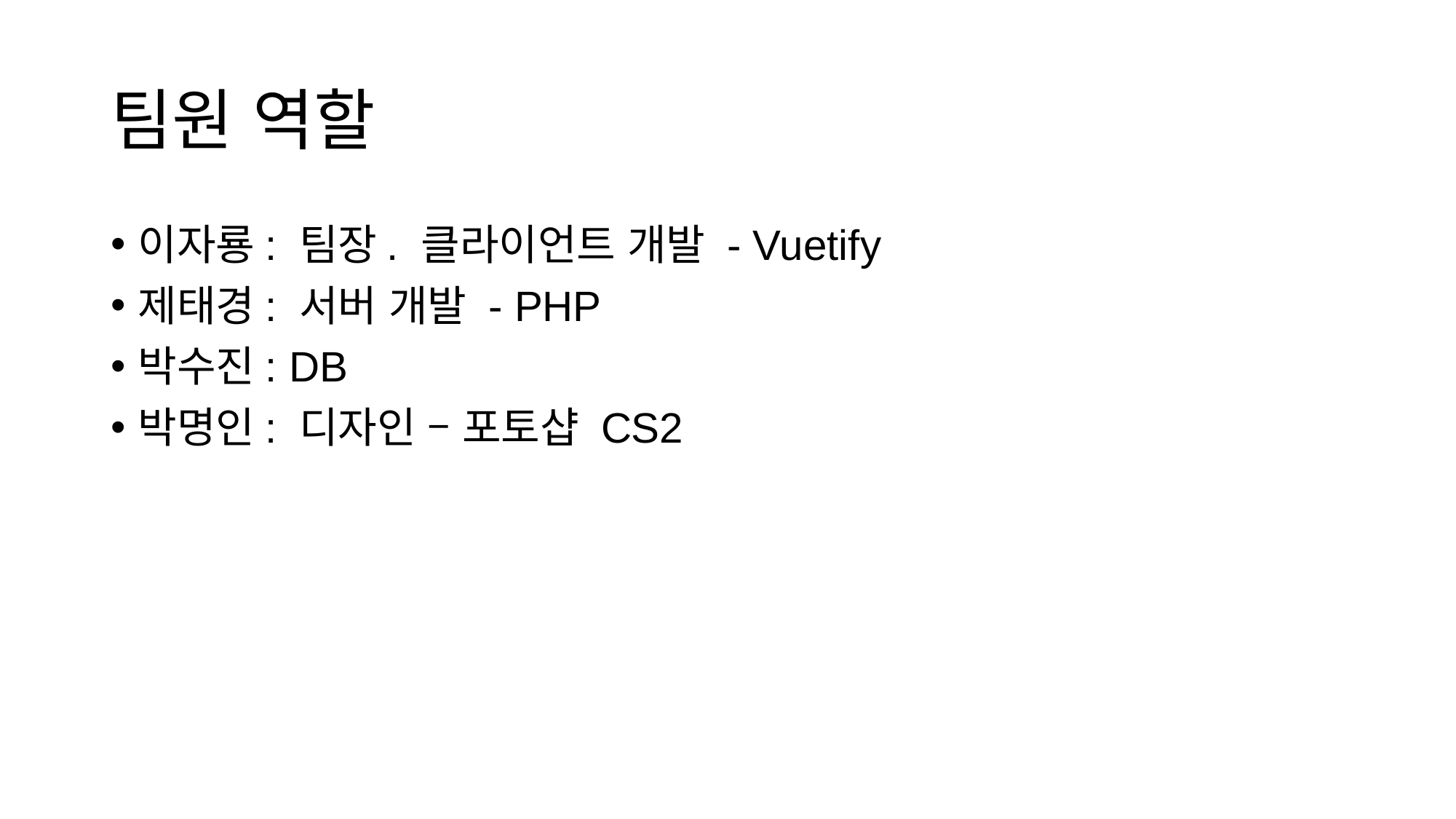

# 팀원 역할
이자룡: 팀장. 클라이언트 개발 - Vuetify
제태경: 서버 개발 - PHP
박수진: DB
박명인: 디자인 – 포토샵 CS2